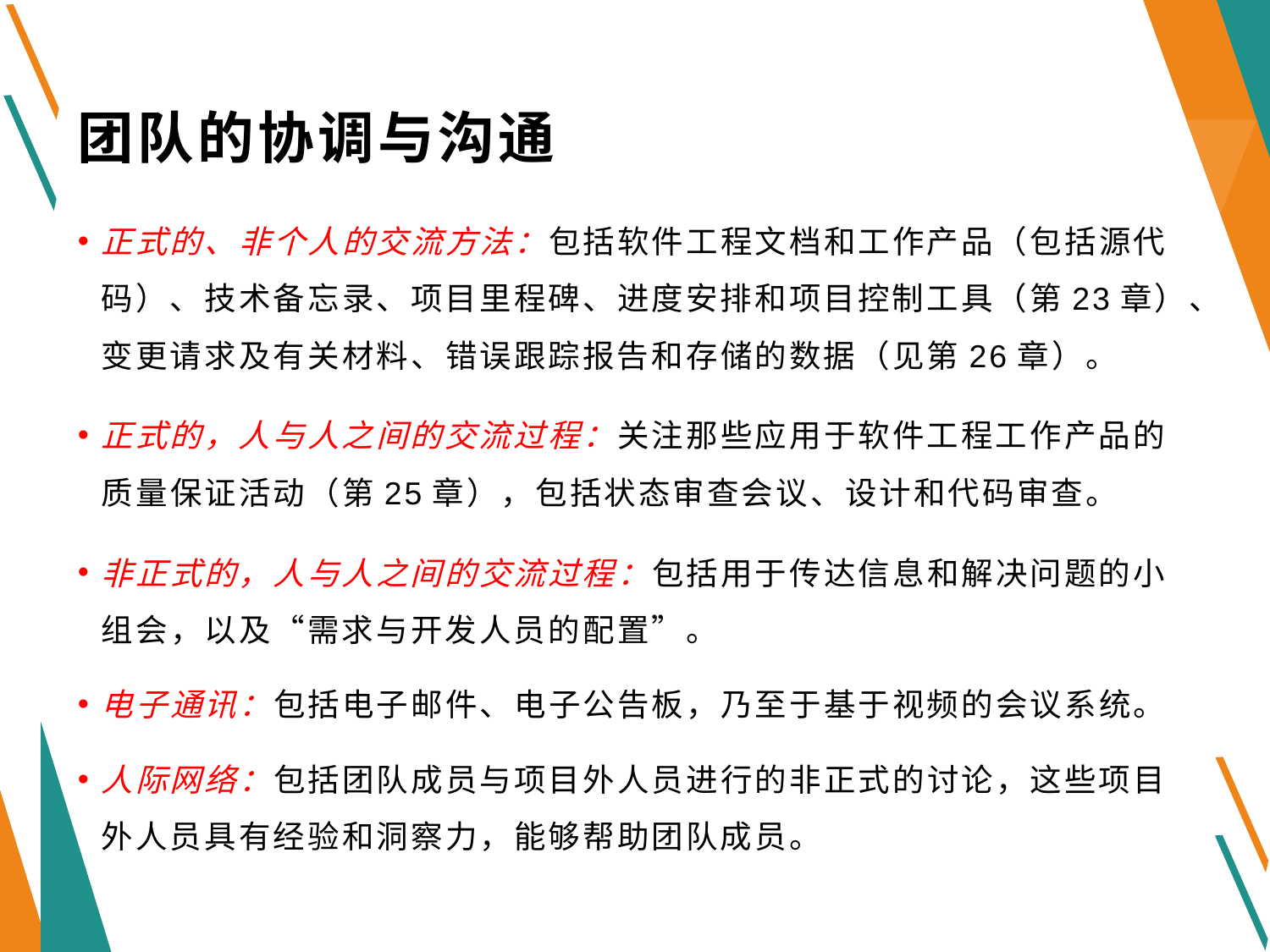

# 团队的协调与沟通
正式的、非个人的交流方法：包括软件工程文档和工作产品（包括源代码）、技术备忘录、项目里程碑、进度安排和项目控制工具（第23章）、变更请求及有关材料、错误跟踪报告和存储的数据（见第26章）。
正式的，人与人之间的交流过程：关注那些应用于软件工程工作产品的质量保证活动（第25章），包括状态审查会议、设计和代码审查。
非正式的，人与人之间的交流过程：包括用于传达信息和解决问题的小组会，以及“需求与开发人员的配置”。
电子通讯：包括电子邮件、电子公告板，乃至于基于视频的会议系统。
人际网络：包括团队成员与项目外人员进行的非正式的讨论，这些项目外人员具有经验和洞察力，能够帮助团队成员。
11